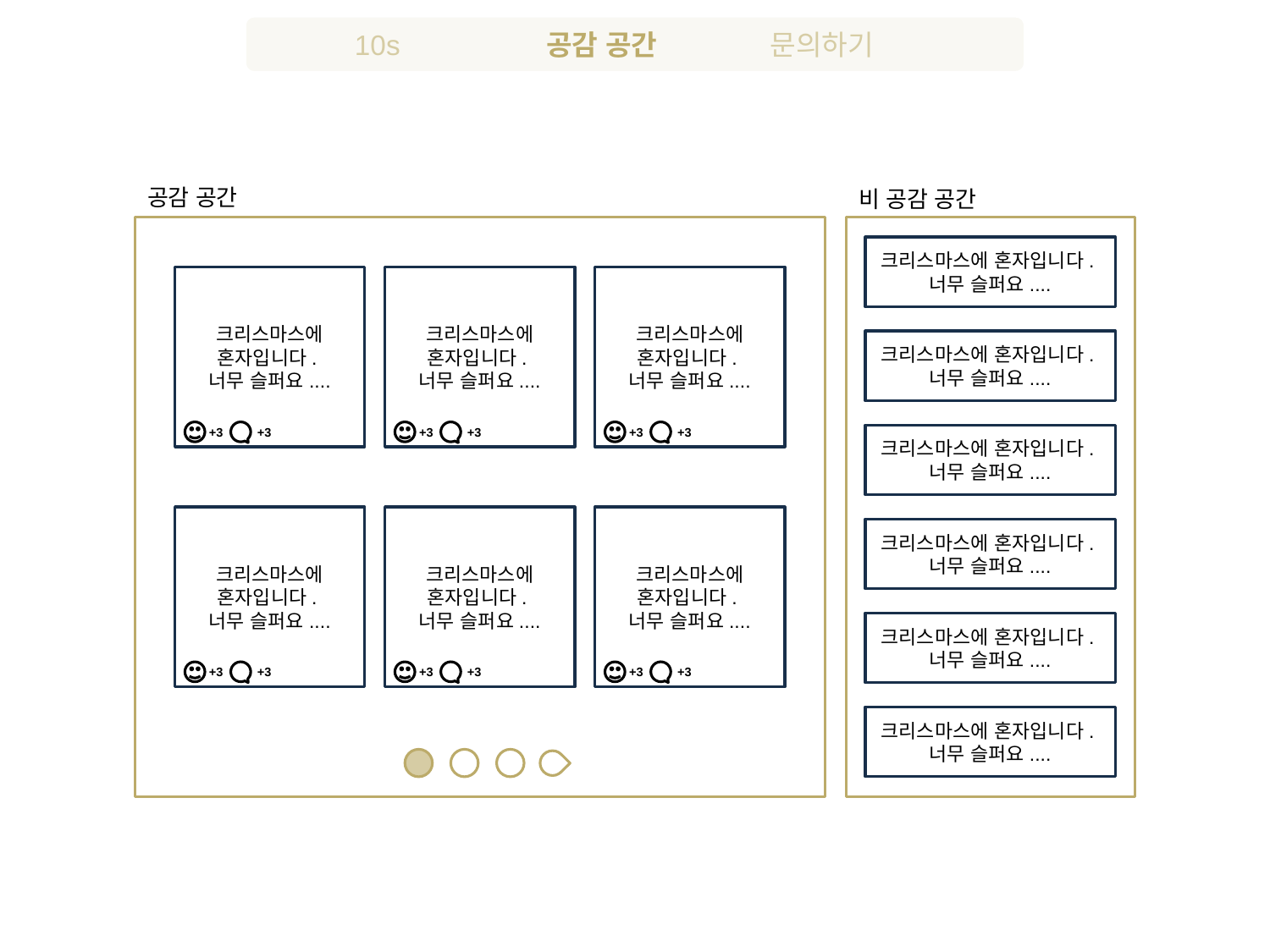

10s
공감 공간
문의하기
공감 공간
비 공감 공간

크리스마스에 혼자입니다.
너무 슬퍼요....

크리스마스에 혼자입니다.
너무 슬퍼요....
+3
+3

크리스마스에 혼자입니다.
너무 슬퍼요....
+3
+3

크리스마스에 혼자입니다.
너무 슬퍼요....
+3
+3

크리스마스에 혼자입니다.
너무 슬퍼요....

크리스마스에 혼자입니다.
너무 슬퍼요....

크리스마스에 혼자입니다.
너무 슬퍼요....
+3
+3

크리스마스에 혼자입니다.
너무 슬퍼요....
+3
+3

크리스마스에 혼자입니다.
너무 슬퍼요....
+3
+3

크리스마스에 혼자입니다.
너무 슬퍼요....

크리스마스에 혼자입니다.
너무 슬퍼요....

크리스마스에 혼자입니다.
너무 슬퍼요....